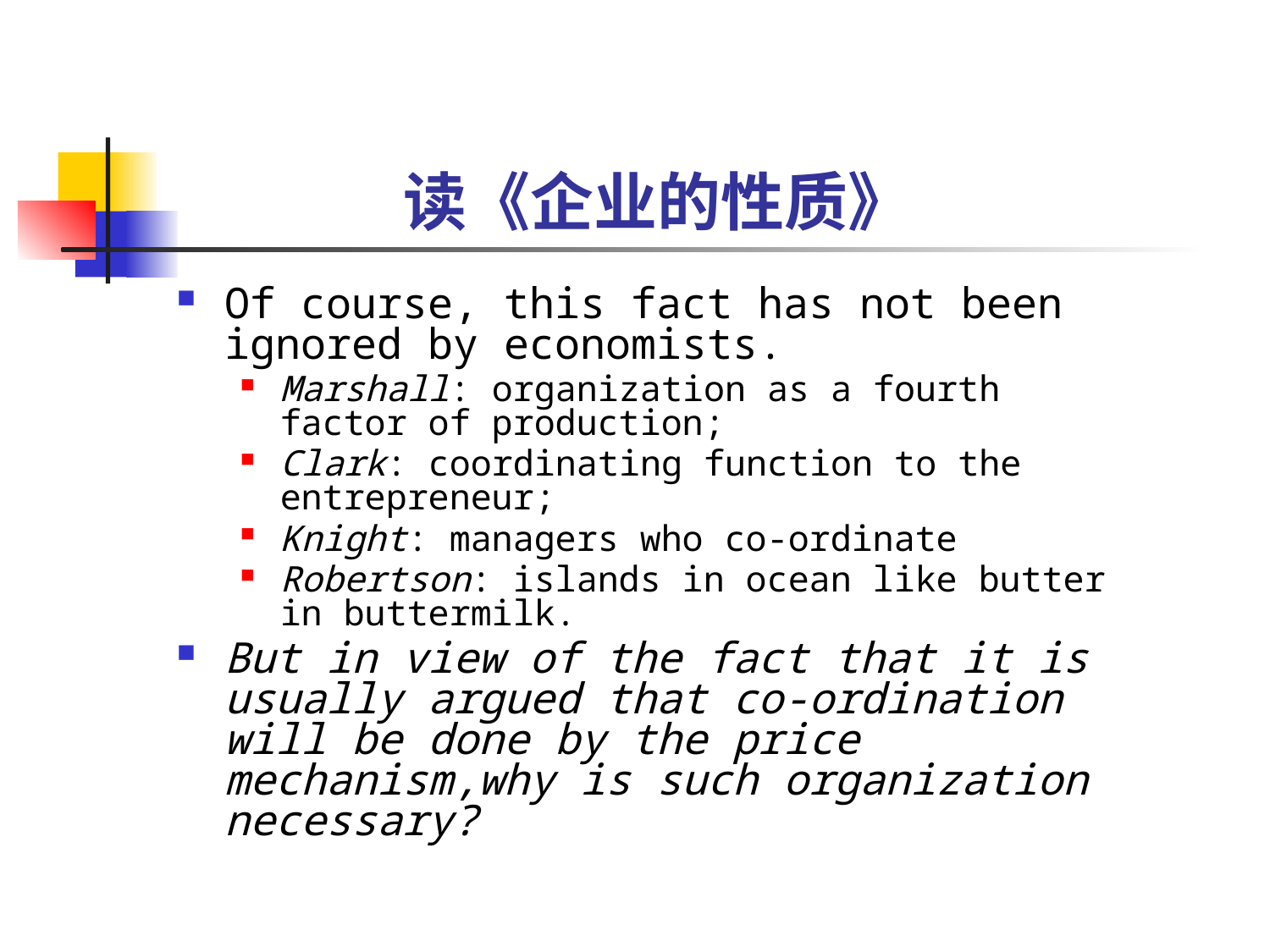

# 读《企业的性质》
Of course, this fact has not been ignored by economists.
Marshall: organization as a fourth factor of production;
Clark: coordinating function to the entrepreneur;
Knight: managers who co-ordinate
Robertson: islands in ocean like butter in buttermilk.
But in view of the fact that it is usually argued that co-ordination will be done by the price mechanism,why is such organization necessary?